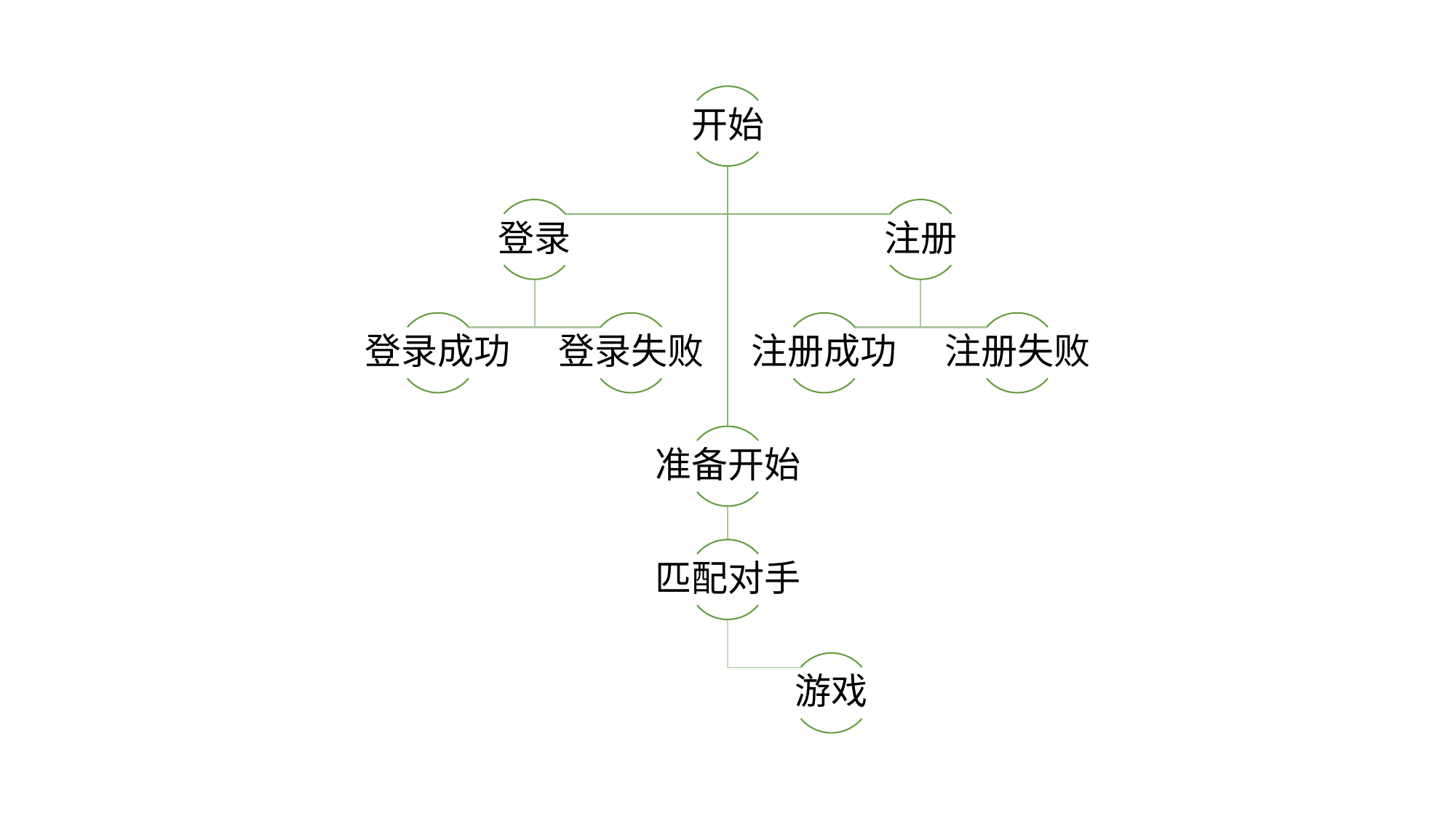

开始
准备开始
匹配对手
游戏
登录
登录成功
登录失败
注册
注册成功
注册失败